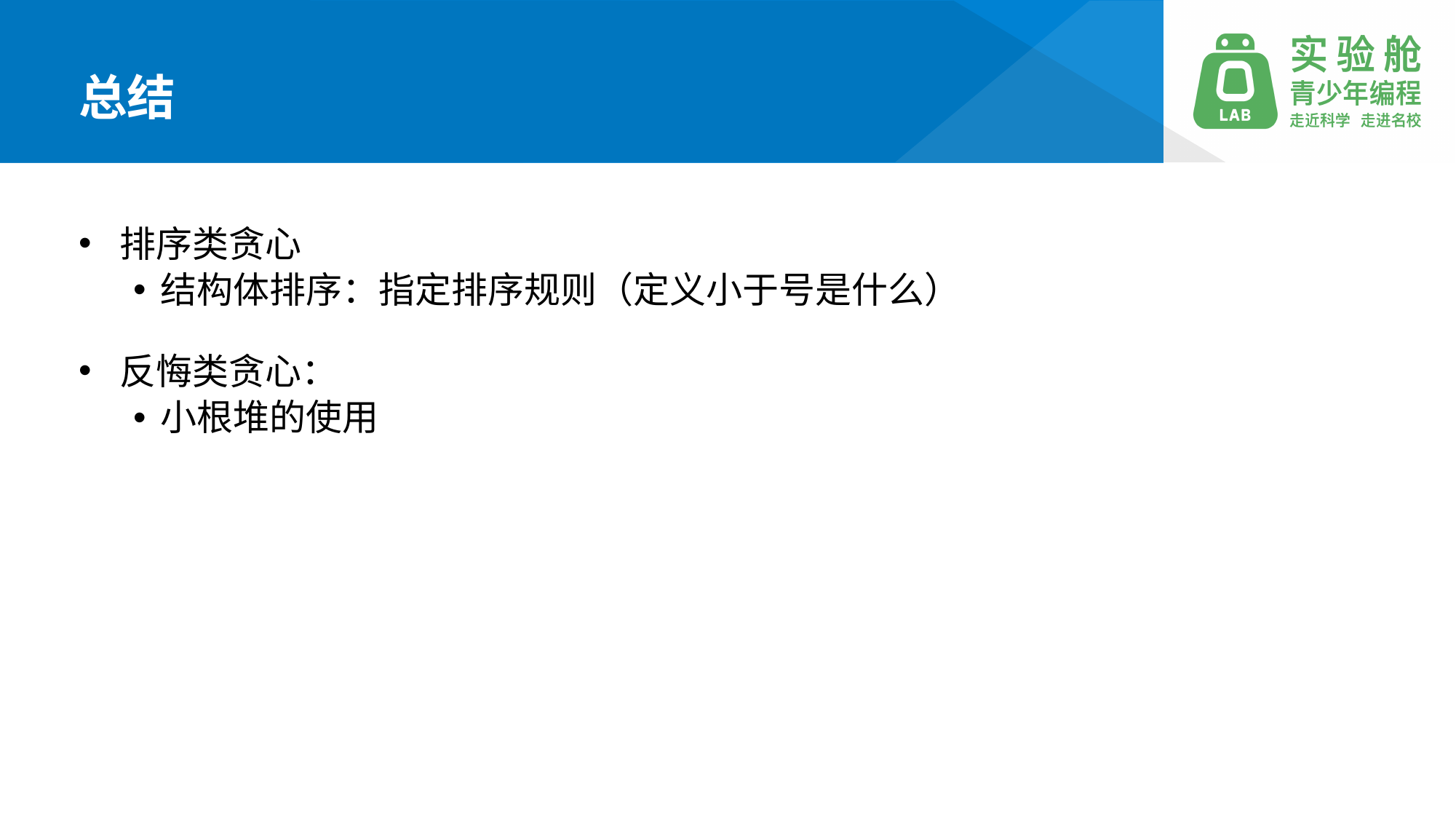

总结
排序类贪心
结构体排序：指定排序规则（定义小于号是什么）
反悔类贪心：
小根堆的使用